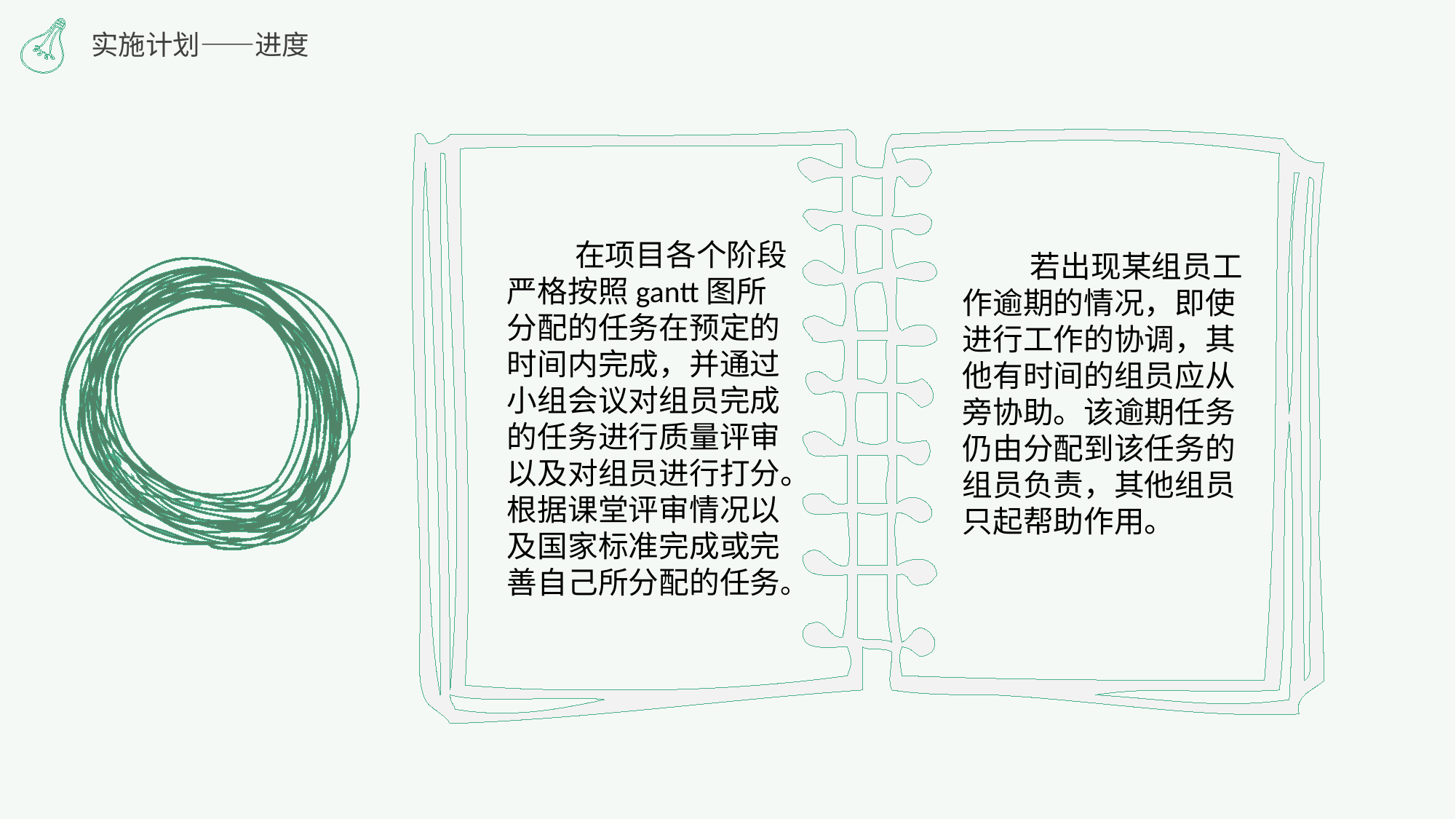

实施计划——进度

         在项目各个阶段严格按照gantt图所分配的任务在预定的时间内完成，并通过小组会议对组员完成的任务进行质量评审以及对组员进行打分。根据课堂评审情况以及国家标准完成或完善自己所分配的任务。
         若出现某组员工作逾期的情况，即使进行工作的协调，其他有时间的组员应从旁协助。该逾期任务仍由分配到该任务的组员负责，其他组员只起帮助作用。